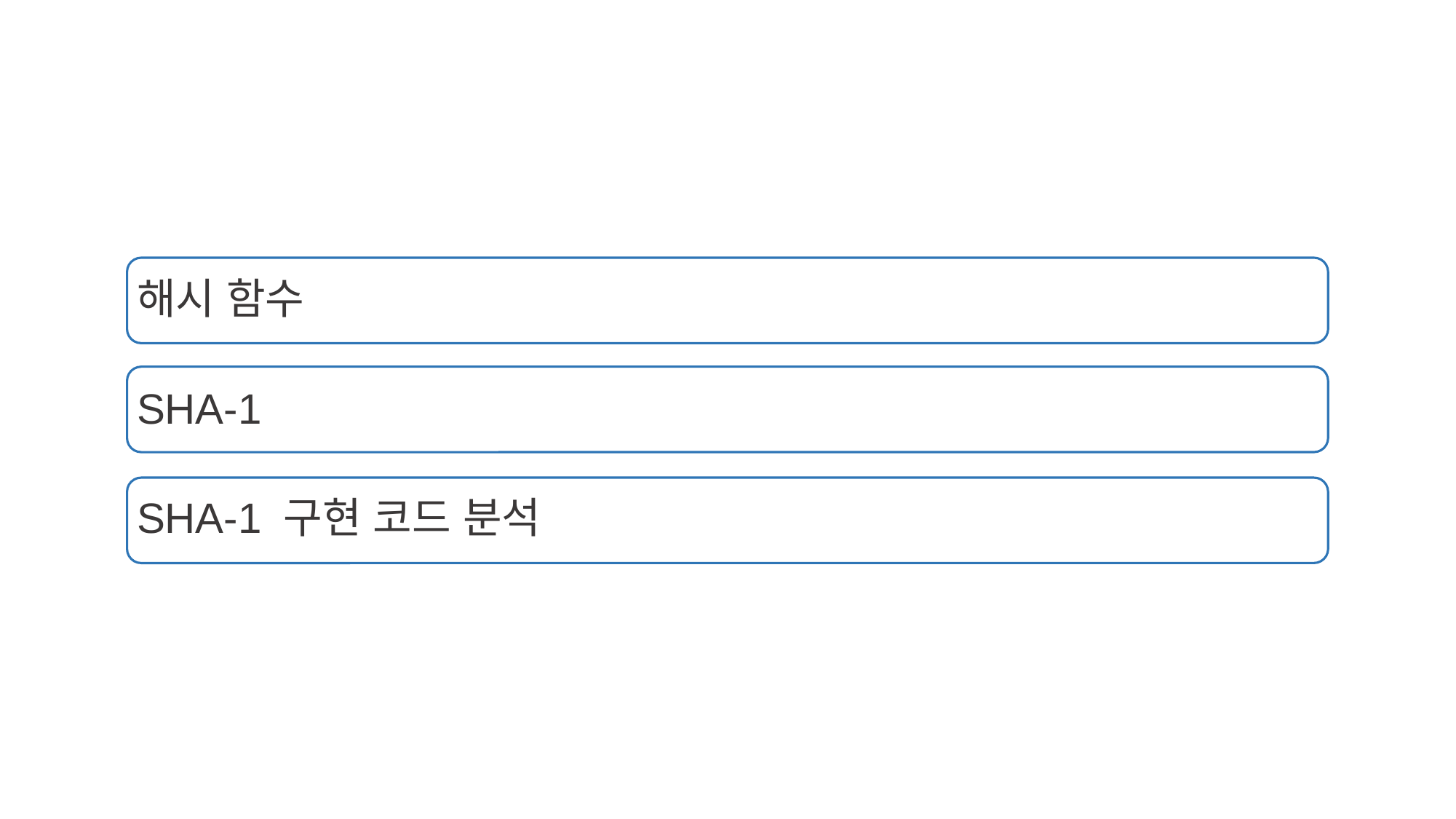

해시 함수
SHA-1
SHA-1 구현 코드 분석